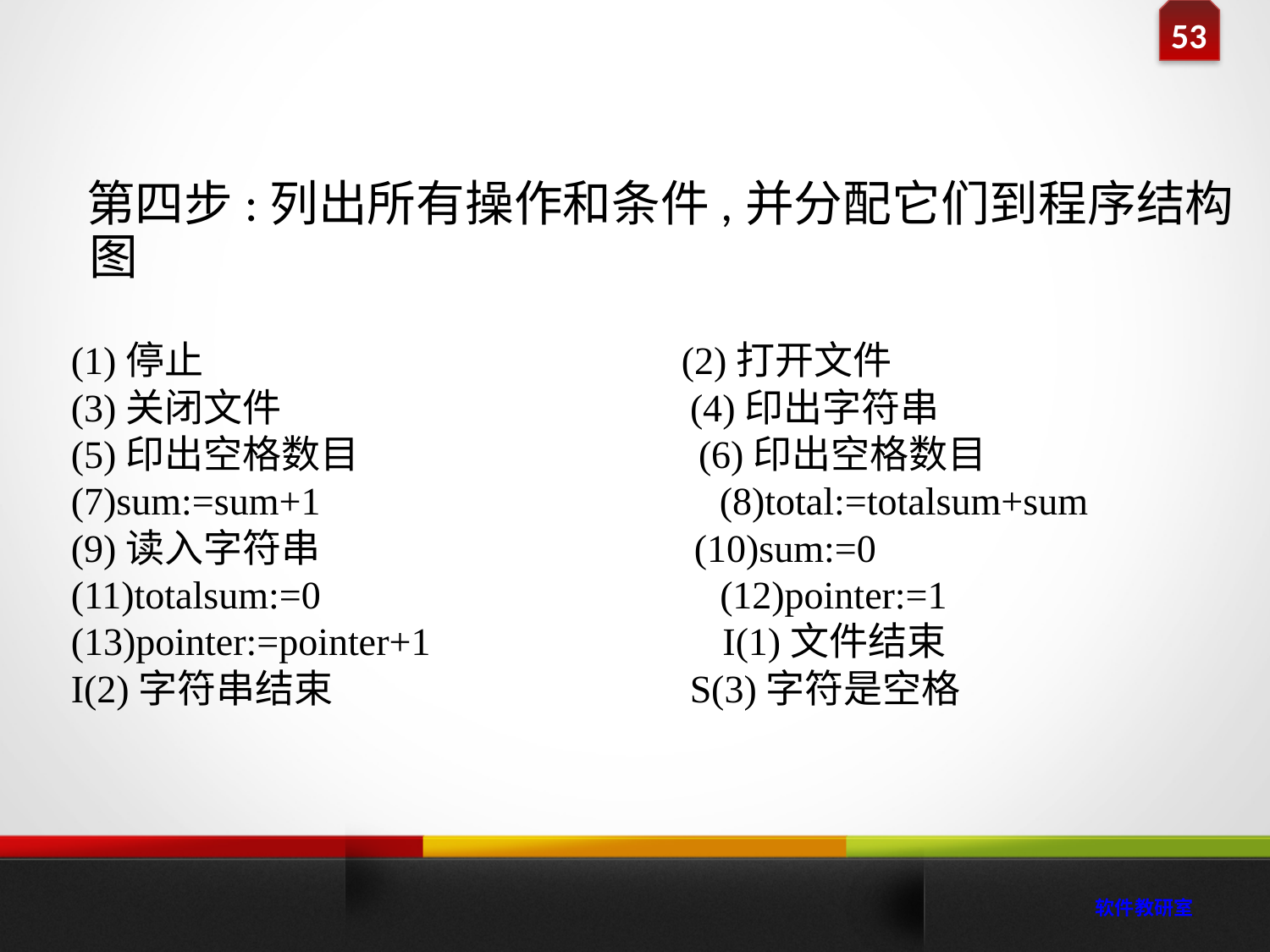

软件教研室
   第四步:列出所有操作和条件,并分配它们到程序结构图
(1)停止                                                      (2)打开文件
(3)关闭文件                                              (4)印出字符串
(5)印出空格数目                                      (6)印出空格数目
(7)sum:=sum+1                                         (8)total:=totalsum+sum
(9)读入字符串                                          (10)sum:=0
(11)totalsum:=0                                         (12)pointer:=1
(13)pointer:=pointer+1                              I(1)文件结束
I(2)字符串结束                                        S(3)字符是空格